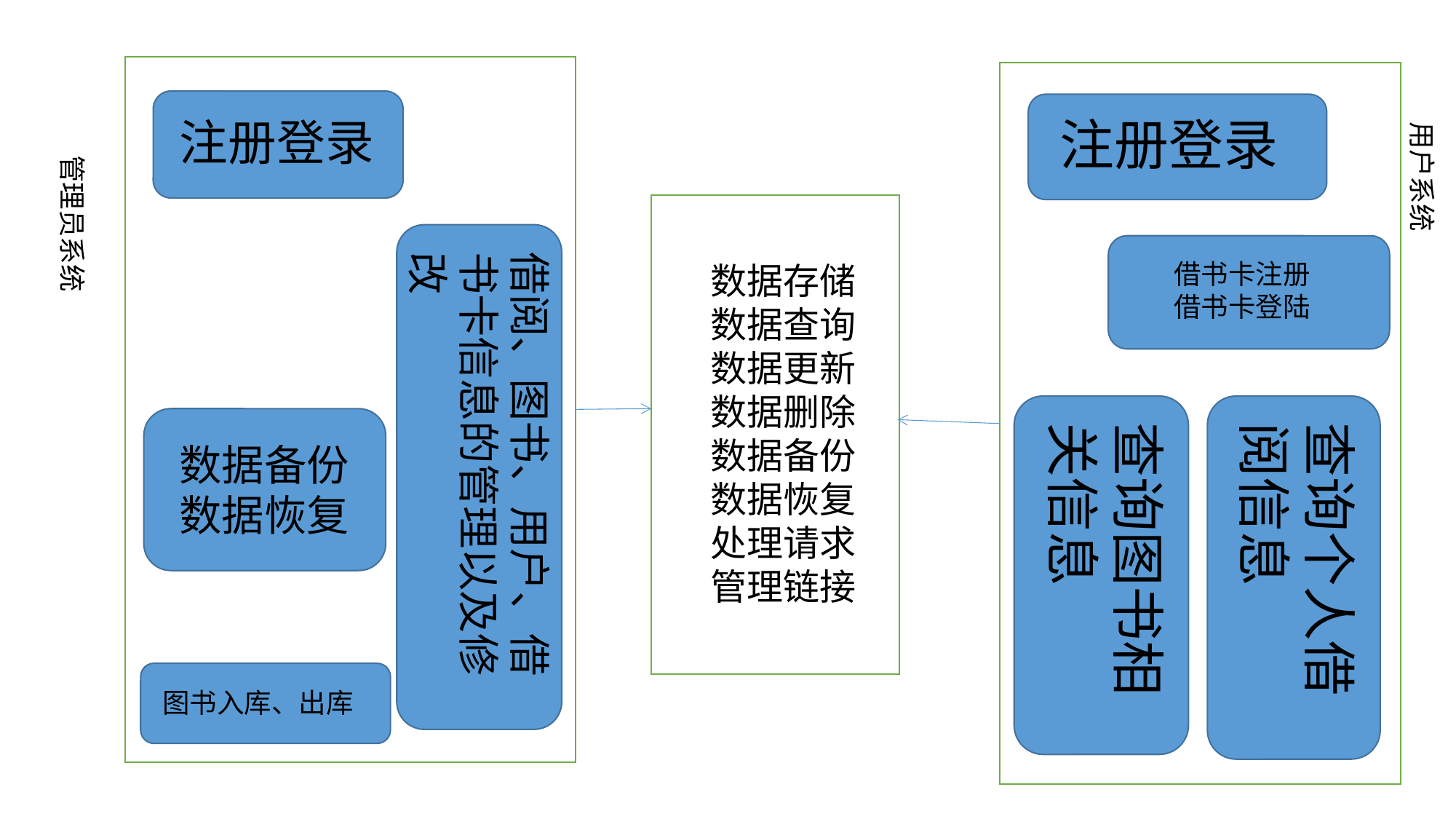

注册登录
注册登录
用户系统
管理员系统

借阅、图书、用户、借书卡信息的管理以及修改
     借书卡注册
     借书卡登陆
 数据存储
 数据查询
 数据更新
 数据删除
 数据备份
 数据恢复
 处理请求
 管理链接

查询图书相关信息
查询个人借阅信息
数据备份
数据恢复

图书入库、出库